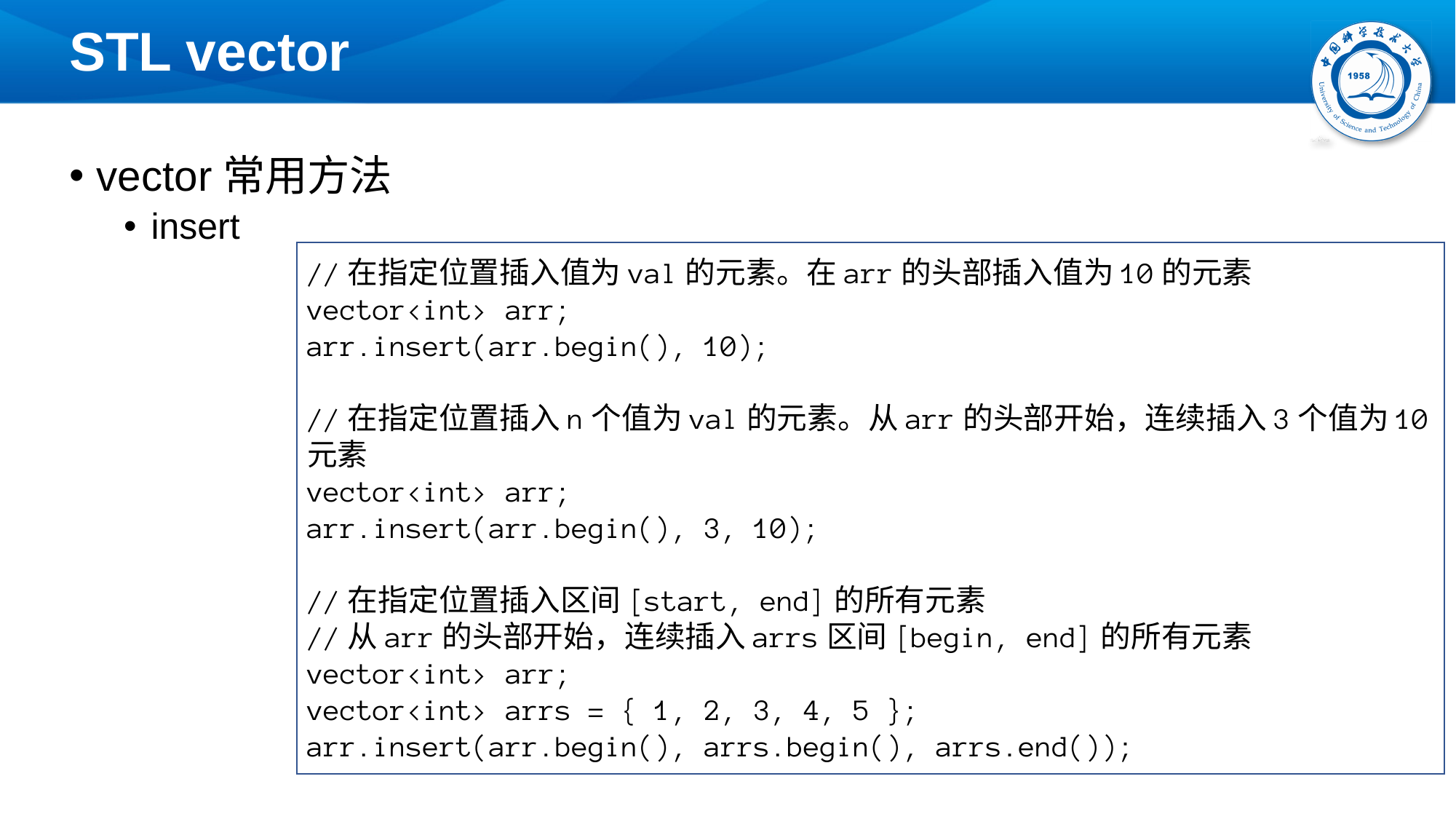

# STL vector
vector常用方法
insert
//在指定位置插入值为val的元素。在arr的头部插入值为10的元素
vector<int> arr;
arr.insert(arr.begin(), 10);

//在指定位置插入n个值为val的元素。从arr的头部开始，连续插入3个值为10元素
vector<int> arr;
arr.insert(arr.begin(), 3, 10);

//在指定位置插入区间[start, end]的所有元素
//从arr的头部开始，连续插入arrs区间[begin, end]的所有元素
vector<int> arr;
vector<int> arrs = { 1, 2, 3, 4, 5 };
arr.insert(arr.begin(), arrs.begin(), arrs.end());